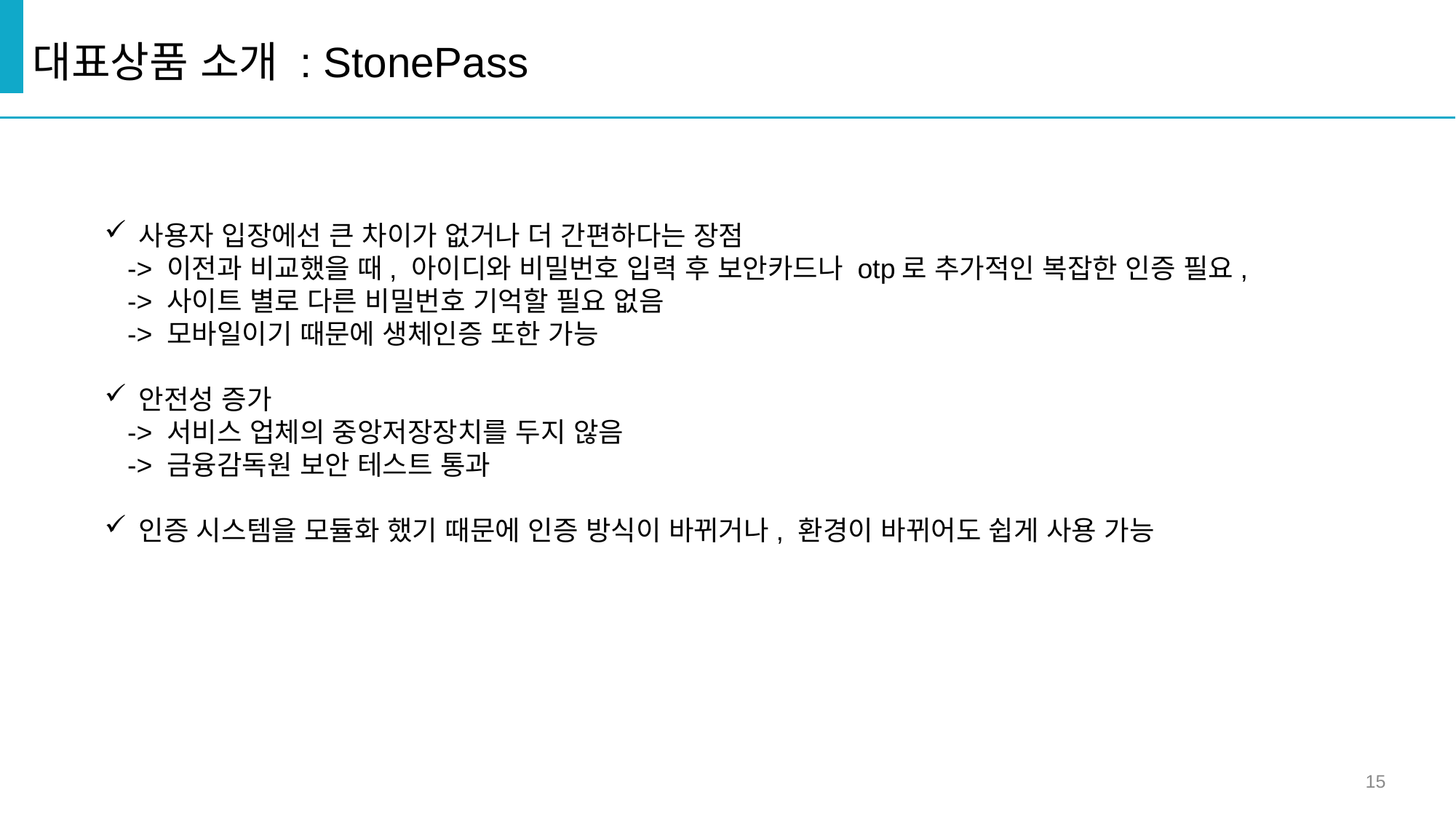

대표상품 소개 : StonePass
사용자 입장에선 큰 차이가 없거나 더 간편하다는 장점
   -> 이전과 비교했을 때, 아이디와 비밀번호 입력 후 보안카드나 otp로 추가적인 복잡한 인증 필요,
   -> 사이트 별로 다른 비밀번호 기억할 필요 없음
   -> 모바일이기 때문에 생체인증 또한 가능

안전성 증가
   -> 서비스 업체의 중앙저장장치를 두지 않음
   -> 금융감독원 보안 테스트 통과

인증 시스템을 모듈화 했기 때문에 인증 방식이 바뀌거나, 환경이 바뀌어도 쉽게 사용 가능
15